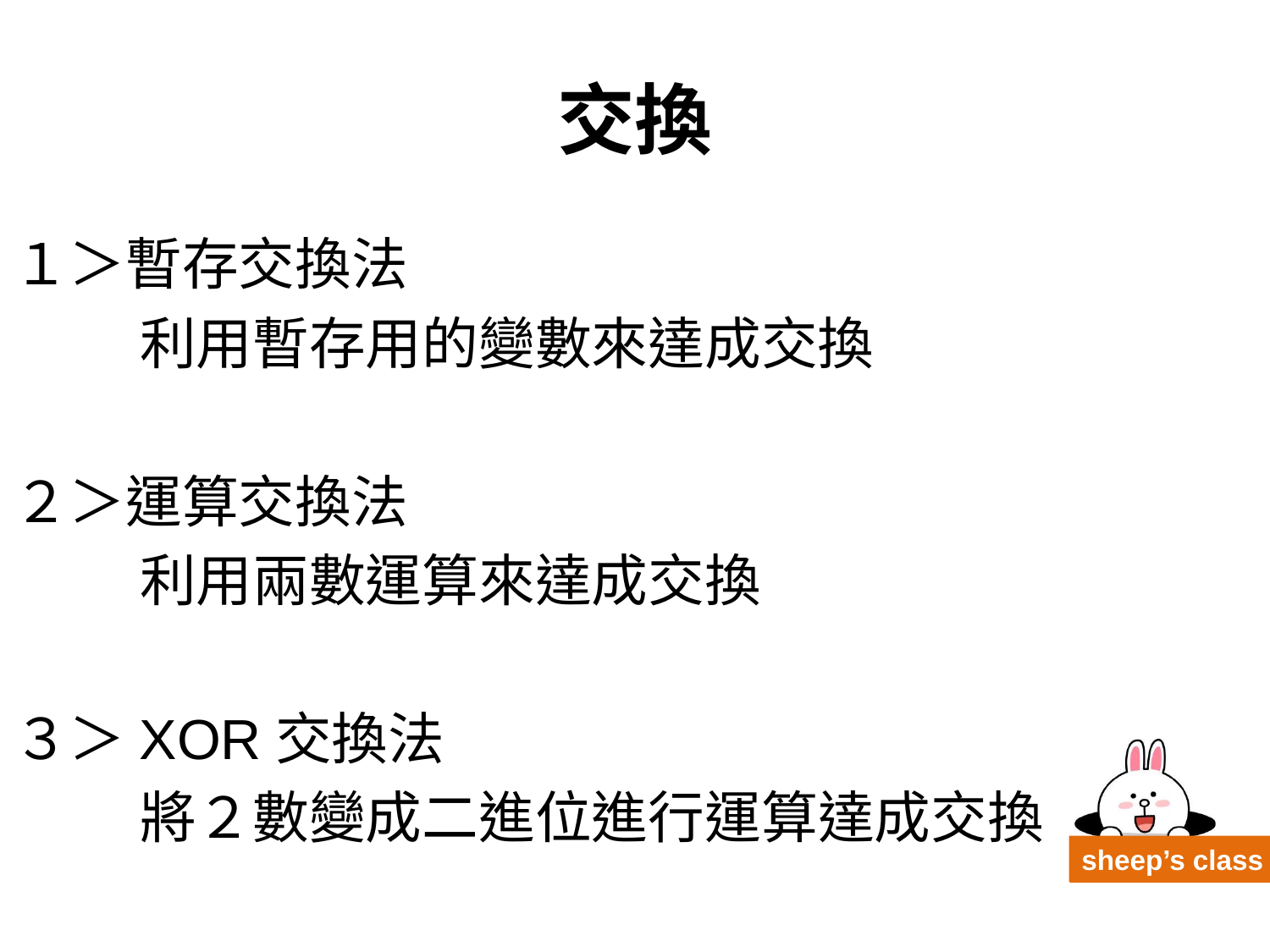

# 交換
１＞暫存交換法
	利用暫存用的變數來達成交換

２＞運算交換法
	利用兩數運算來達成交換

３＞XOR交換法
	將２數變成二進位進行運算達成交換